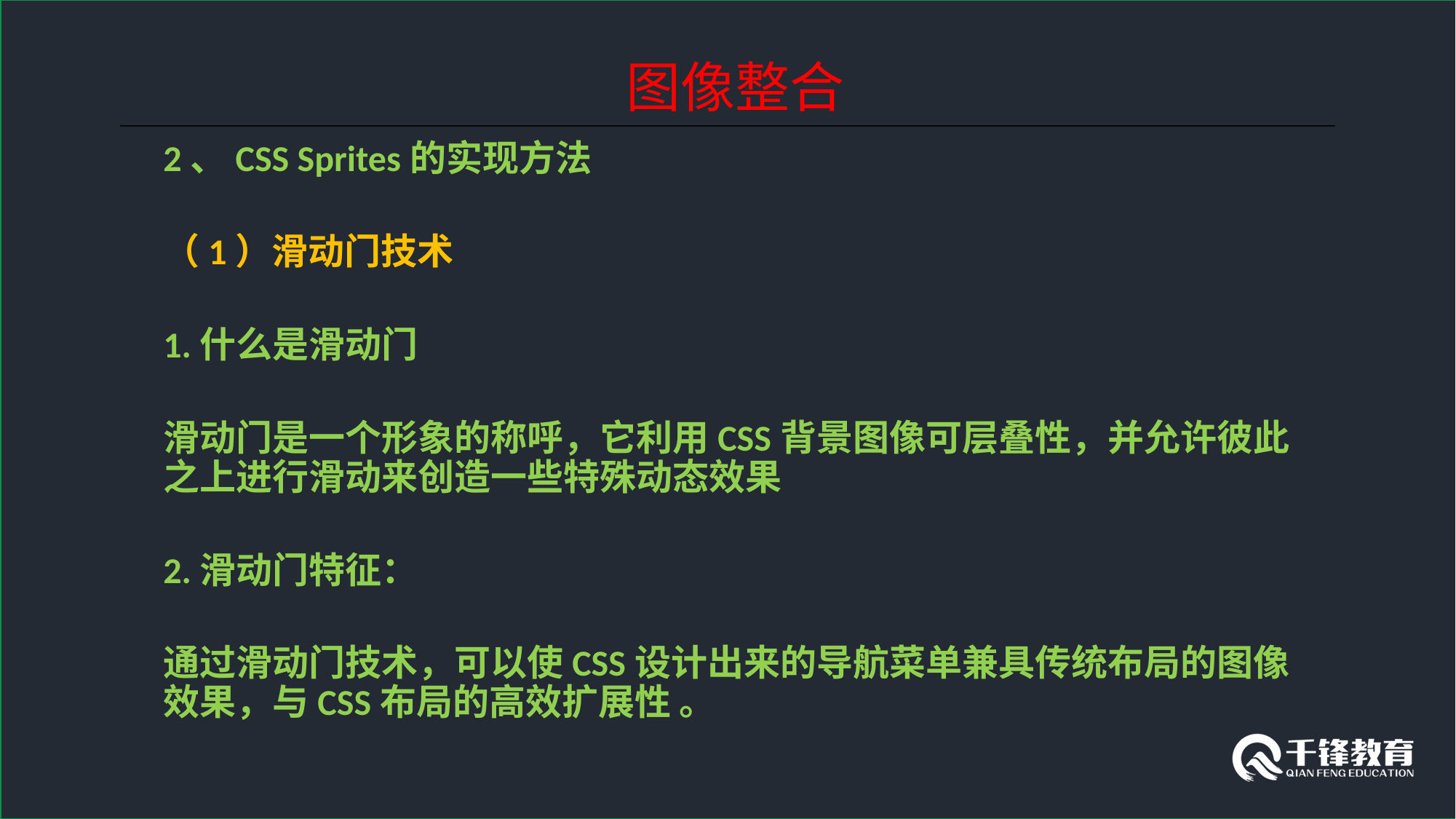

图像整合

2、CSS Sprites的实现方法

（1）滑动门技术

1.什么是滑动门

滑动门是一个形象的称呼，它利用CSS背景图像可层叠性，并允许彼此之上进行滑动来创造一些特殊动态效果

2.滑动门特征：

通过滑动门技术，可以使CSS设计出来的导航菜单兼具传统布局的图像效果，与CSS布局的高效扩展性 。